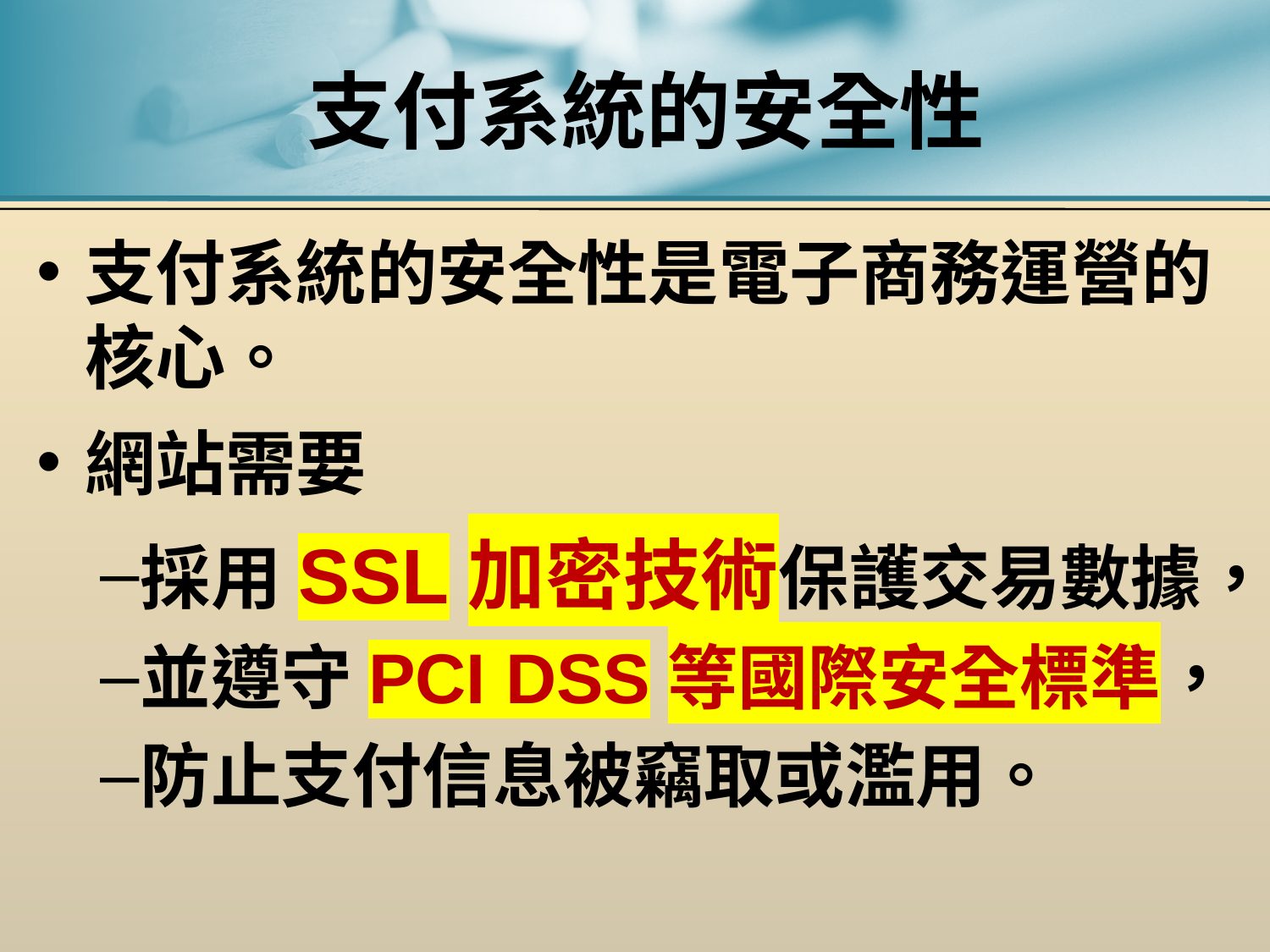

# 支付系統的安全性
支付系統的安全性是電子商務運營的核心。
網站需要
採用SSL加密技術保護交易數據，
並遵守PCI DSS等國際安全標準，
防止支付信息被竊取或濫用。